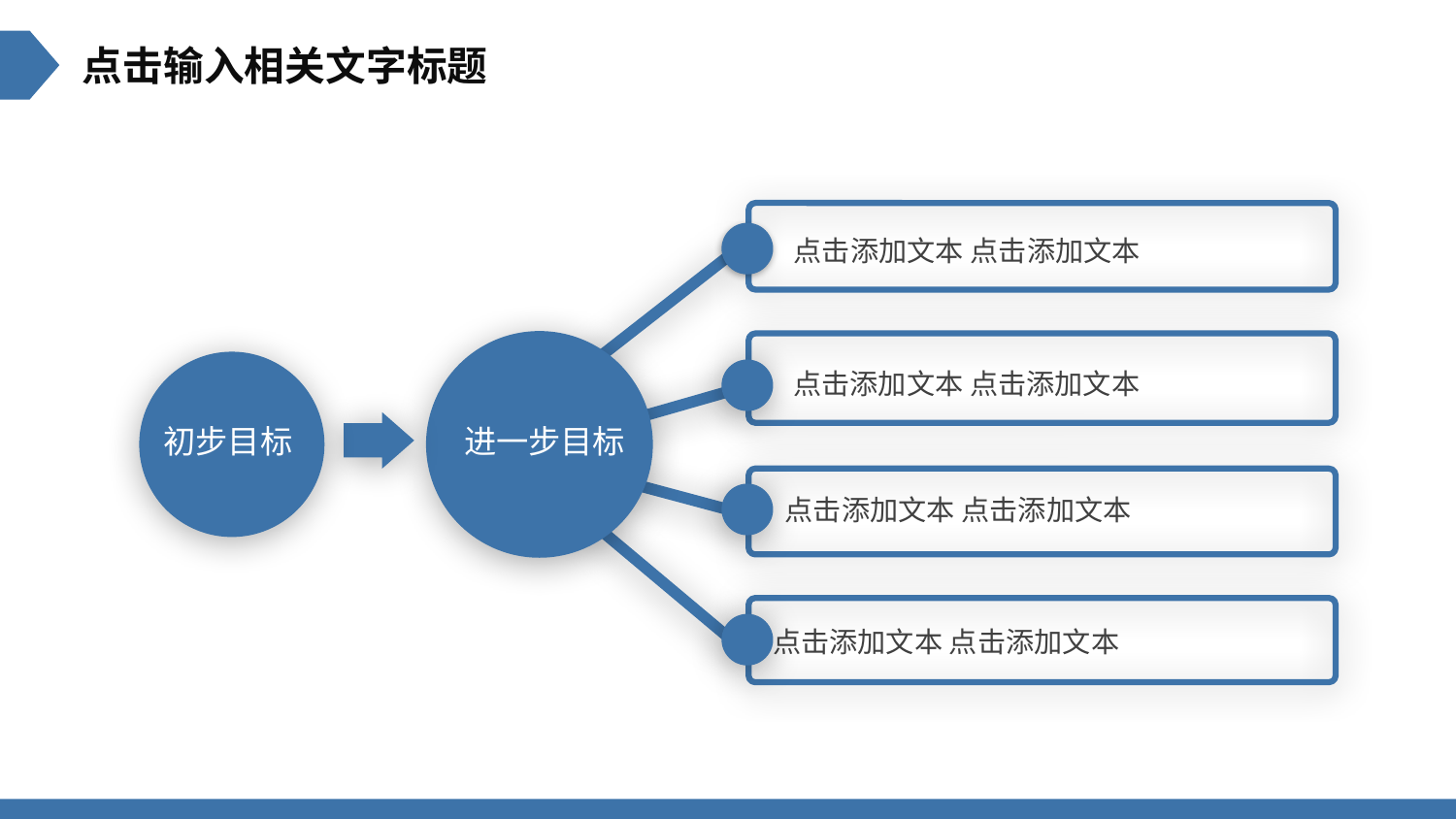

点击输入相关文字标题

点击添加文本 点击添加文本

进一步目标

初步目标
点击添加文本 点击添加文本

点击添加文本 点击添加文本

点击添加文本 点击添加文本